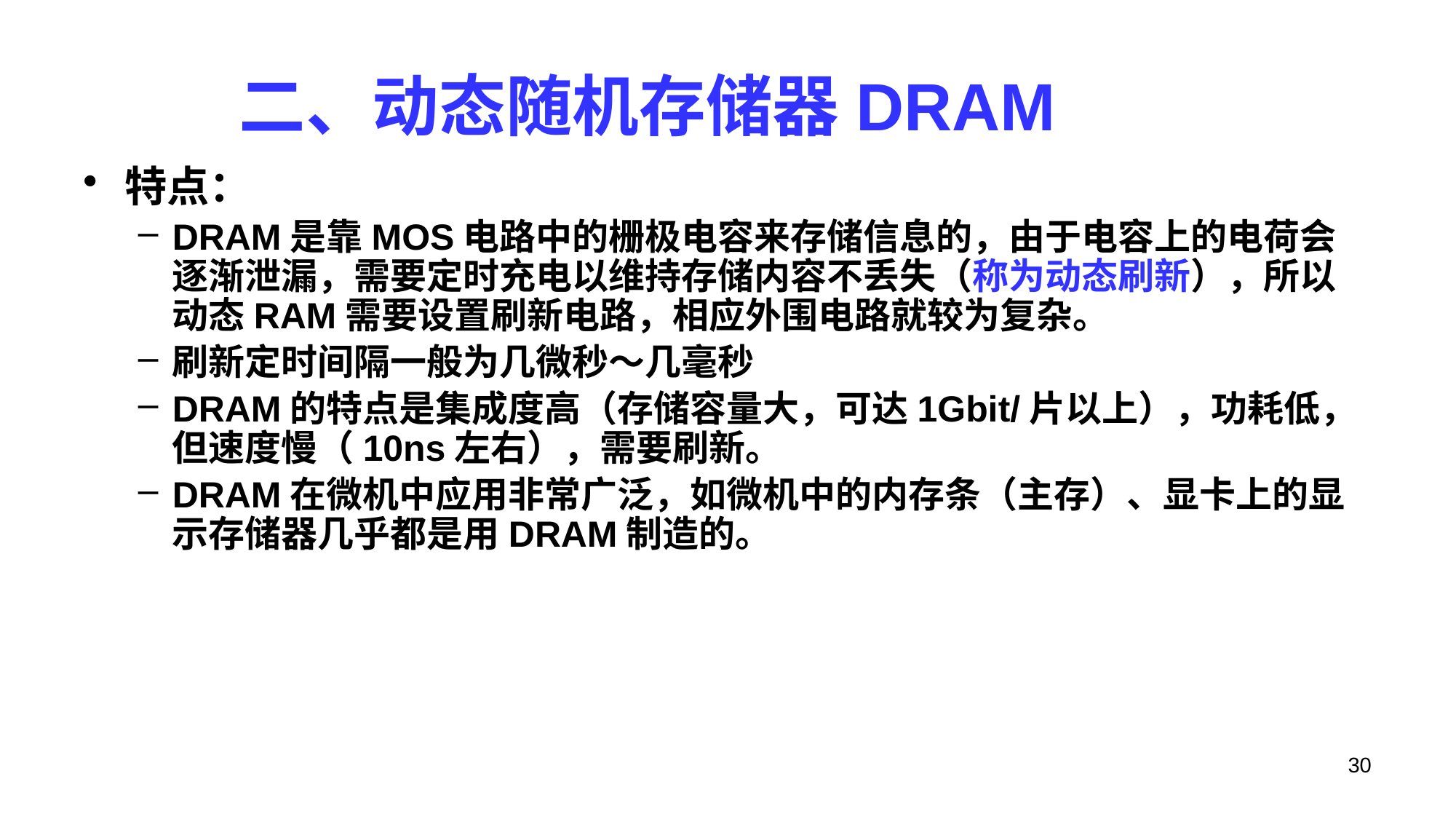

# 二、动态随机存储器DRAM
特点：
DRAM是靠MOS电路中的栅极电容来存储信息的，由于电容上的电荷会逐渐泄漏，需要定时充电以维持存储内容不丢失（称为动态刷新），所以动态RAM需要设置刷新电路，相应外围电路就较为复杂。
刷新定时间隔一般为几微秒～几毫秒
DRAM的特点是集成度高（存储容量大，可达1Gbit/片以上），功耗低，但速度慢（10ns左右），需要刷新。
DRAM在微机中应用非常广泛，如微机中的内存条（主存）、显卡上的显示存储器几乎都是用DRAM制造的。
30